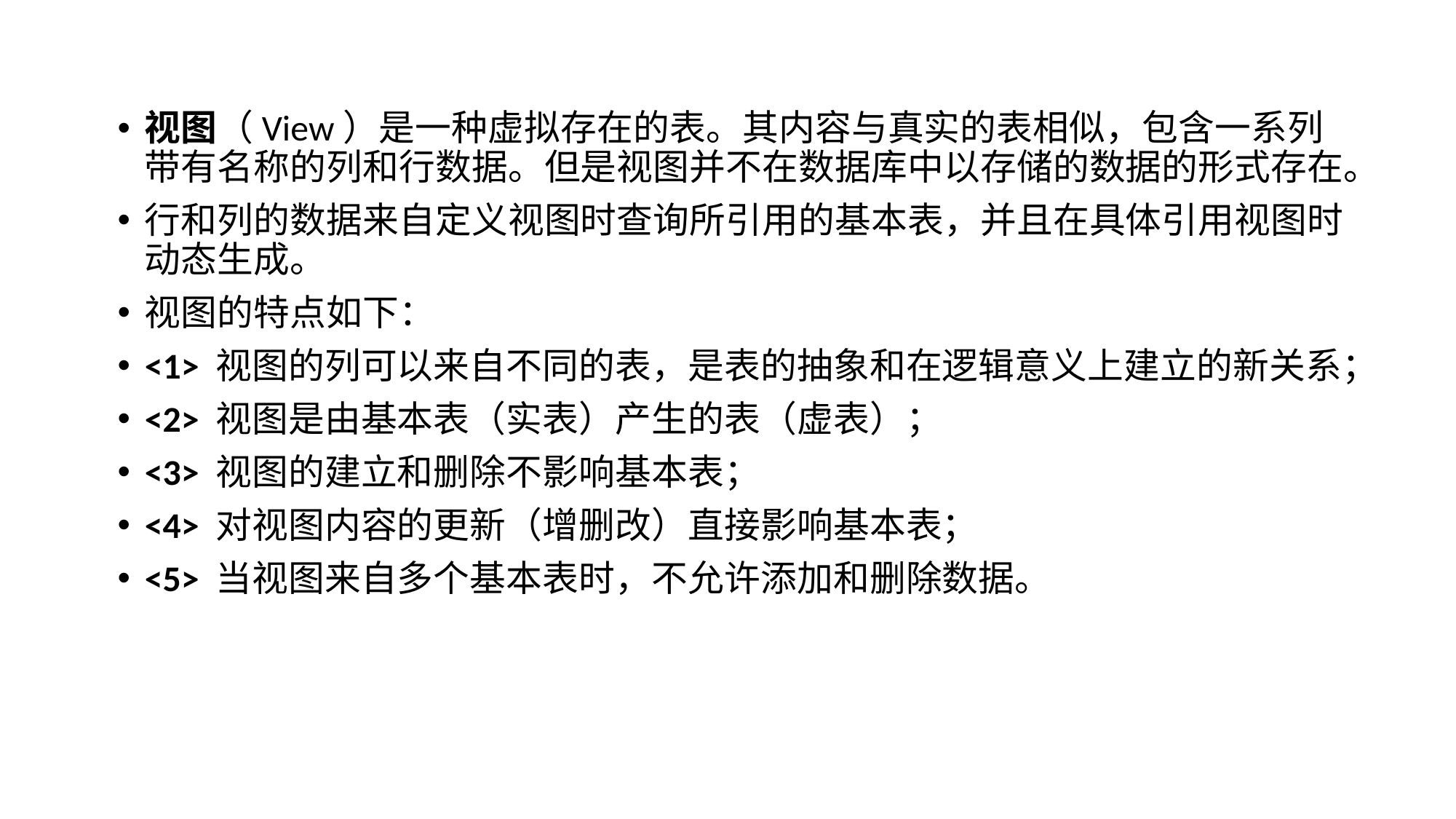

视图（View）是一种虚拟存在的表。其内容与真实的表相似，包含一系列带有名称的列和行数据。但是视图并不在数据库中以存储的数据的形式存在。
行和列的数据来自定义视图时查询所引用的基本表，并且在具体引用视图时动态生成。
视图的特点如下：
<1> 视图的列可以来自不同的表，是表的抽象和在逻辑意义上建立的新关系；
<2> 视图是由基本表（实表）产生的表（虚表）；
<3> 视图的建立和删除不影响基本表；
<4> 对视图内容的更新（增删改）直接影响基本表；
<5> 当视图来自多个基本表时，不允许添加和删除数据。